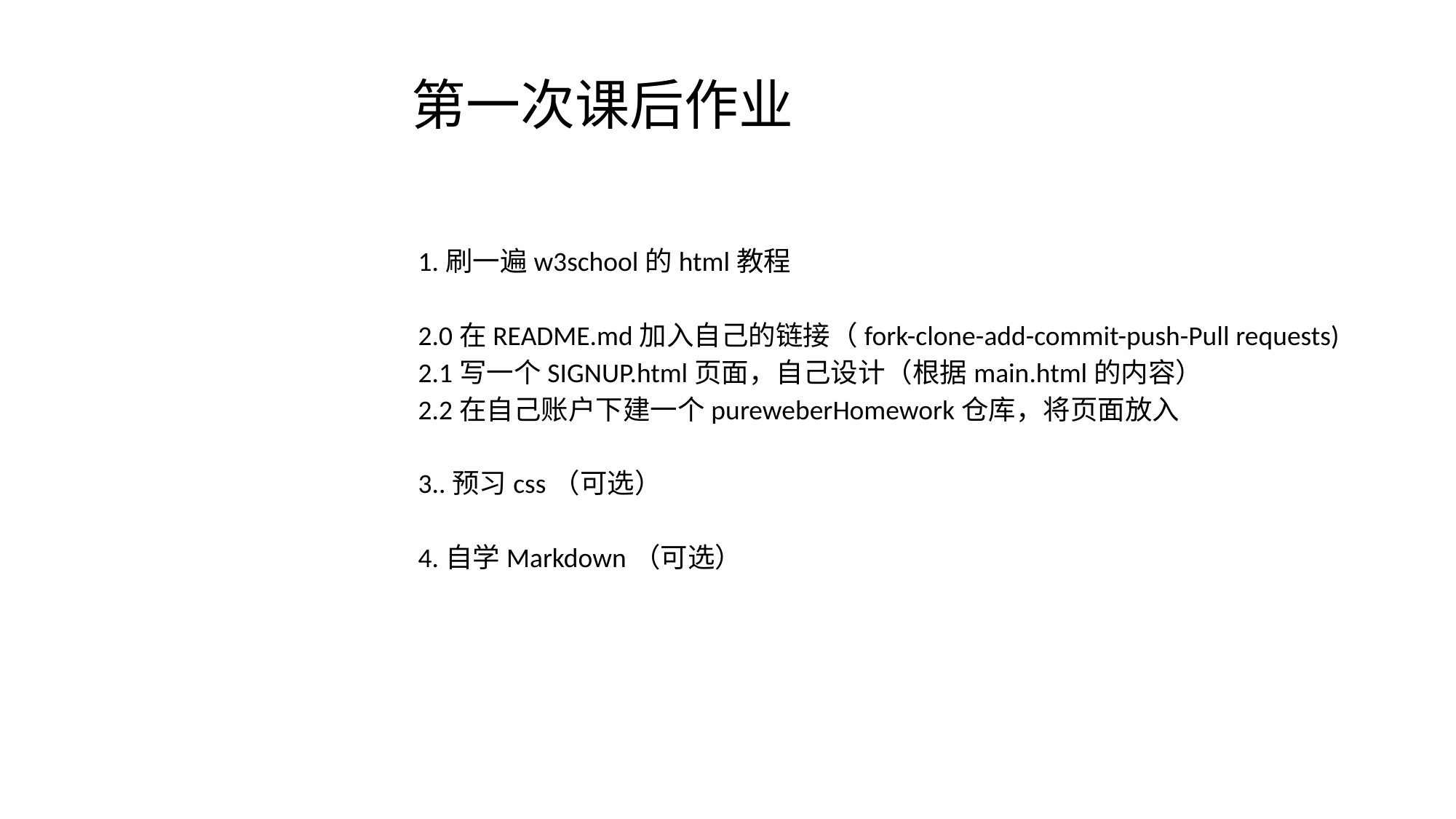

#
第一次课后作业

1.刷一遍w3school的html教程

2.0在README.md加入自己的链接（fork-clone-add-commit-push-Pull requests)
2.1写一个SIGNUP.html页面，自己设计（根据main.html的内容）
2.2在自己账户下建一个pureweberHomework仓库，将页面放入

3..预习css（可选）

4.自学Markdown（可选）